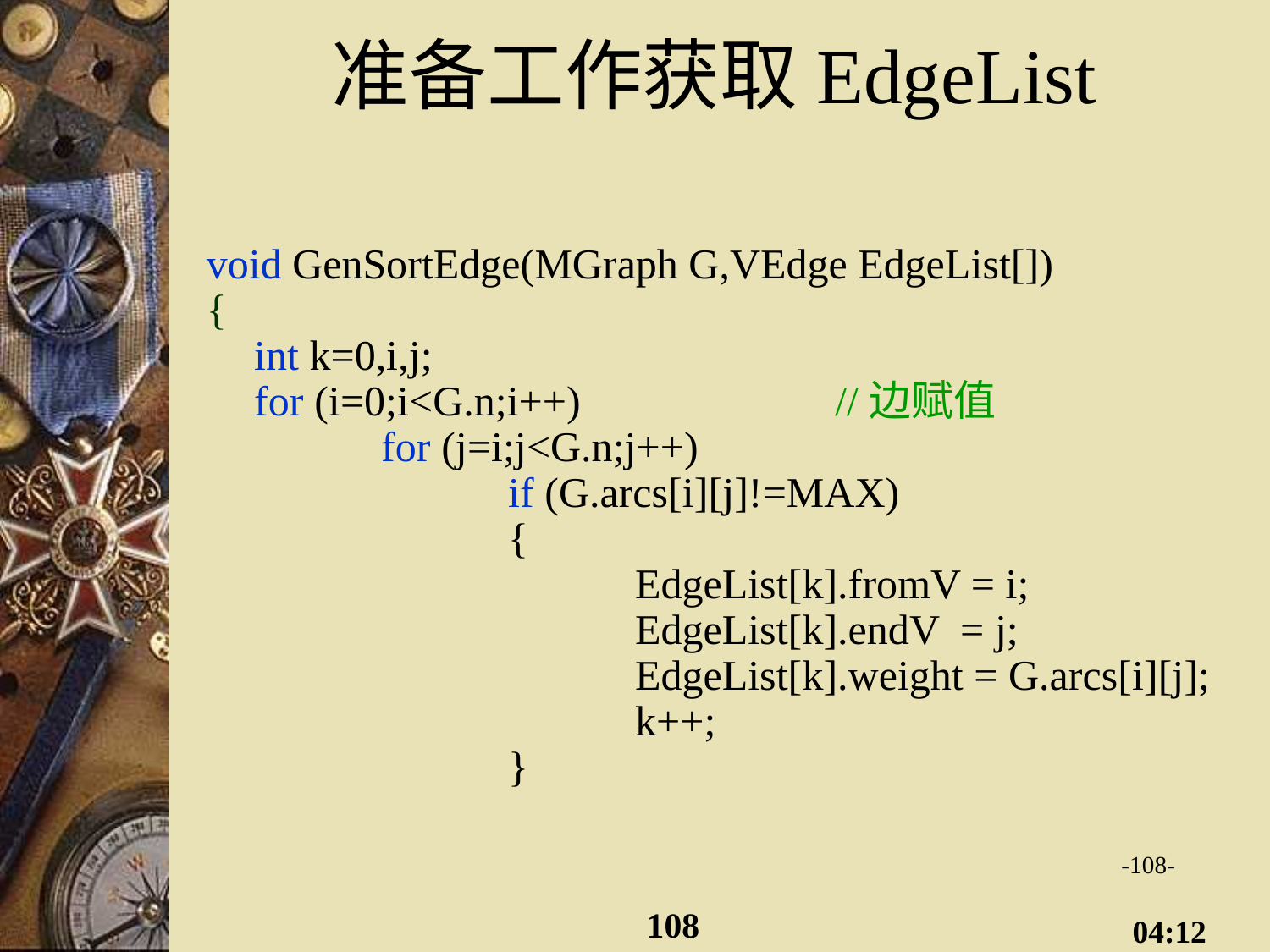

# 准备工作获取EdgeList
void GenSortEdge(MGraph G,VEdge EdgeList[])
{
	int k=0,i,j;
	for (i=0;i<G.n;i++)                        //边赋值
		for (j=i;j<G.n;j++)
			if (G.arcs[i][j]!=MAX)
			{
				EdgeList[k].fromV = i;
				EdgeList[k].endV  = j;
				EdgeList[k].weight = G.arcs[i][j];
				k++;
			}

-108-